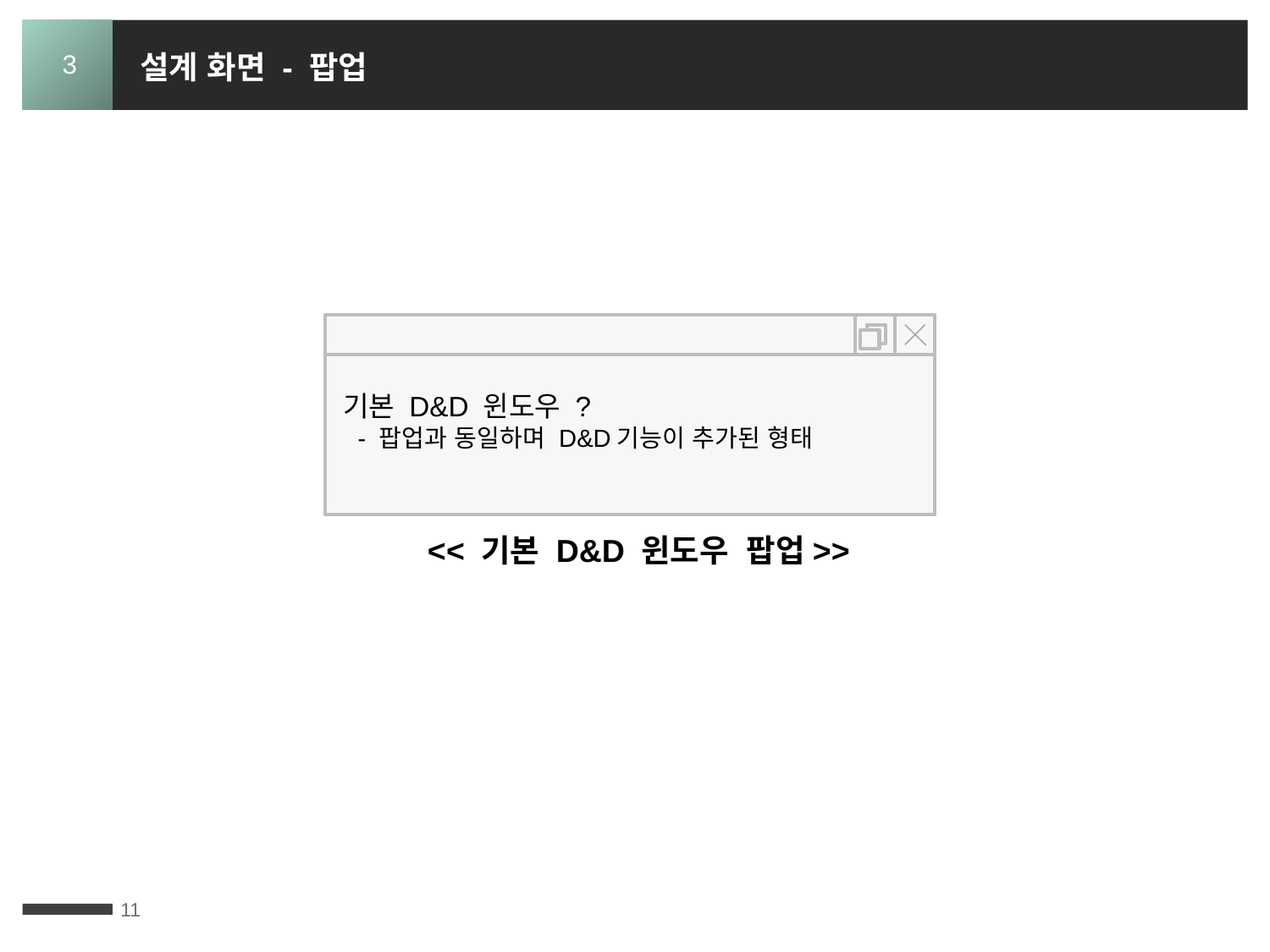

설계 화면 - 팝업
3

 기본 D&D 윈도우 ?
    - 팝업과 동일하며 D&D기능이 추가된 형태
<< 기본 D&D 윈도우  팝업>>
11